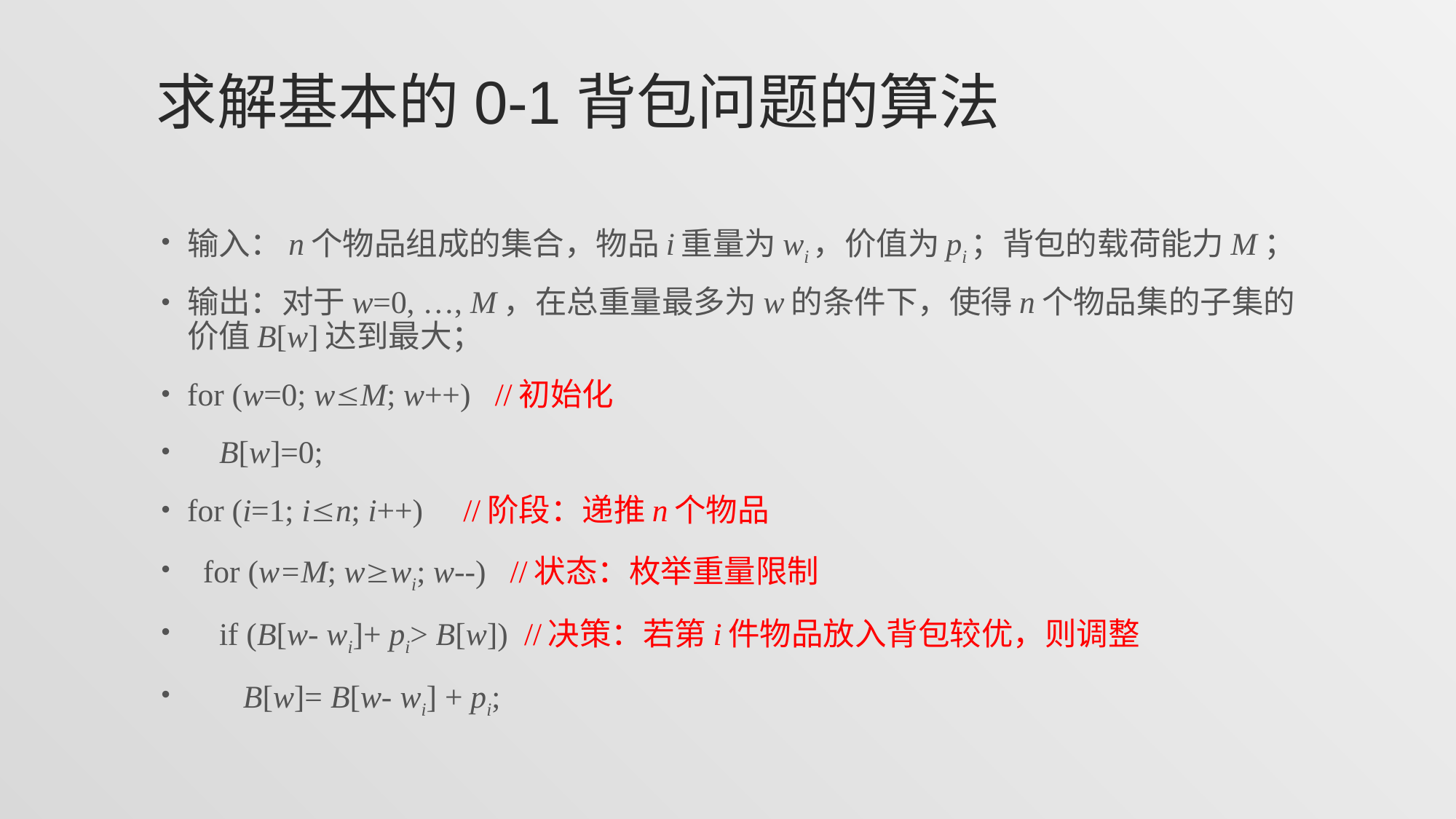

# 求解基本的0-1背包问题的算法
输入：n个物品组成的集合，物品i重量为wi，价值为pi；背包的载荷能力M；
输出：对于w=0, …, M，在总重量最多为w的条件下，使得n个物品集的子集的价值B[w]达到最大；
for (w=0; w≤M; w++)   //初始化
    B[w]=0;
for (i=1; i≤n; i++)     //阶段：递推n个物品
  for (w=M; w≥wi; w--)   //状态：枚举重量限制
    if (B[w- wi]+ pi> B[w])  //决策：若第i件物品放入背包较优，则调整
       B[w]= B[w- wi] + pi;